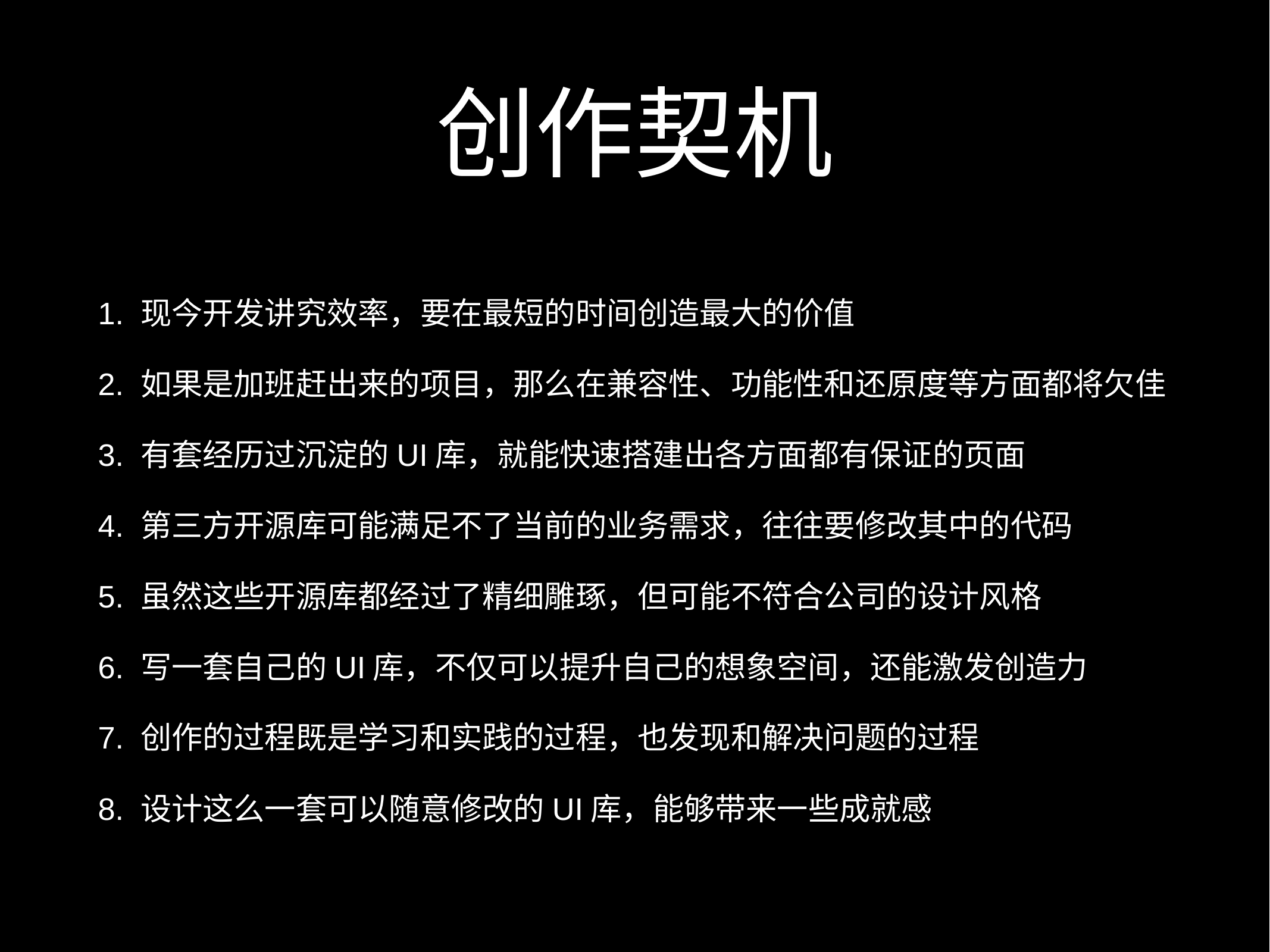

# 创作契机
现今开发讲究效率，要在最短的时间创造最大的价值
如果是加班赶出来的项目，那么在兼容性、功能性和还原度等方面都将欠佳
有套经历过沉淀的UI库，就能快速搭建出各方面都有保证的页面
第三方开源库可能满足不了当前的业务需求，往往要修改其中的代码
虽然这些开源库都经过了精细雕琢，但可能不符合公司的设计风格
写一套自己的UI库，不仅可以提升自己的想象空间，还能激发创造力
创作的过程既是学习和实践的过程，也发现和解决问题的过程
设计这么一套可以随意修改的UI库，能够带来一些成就感